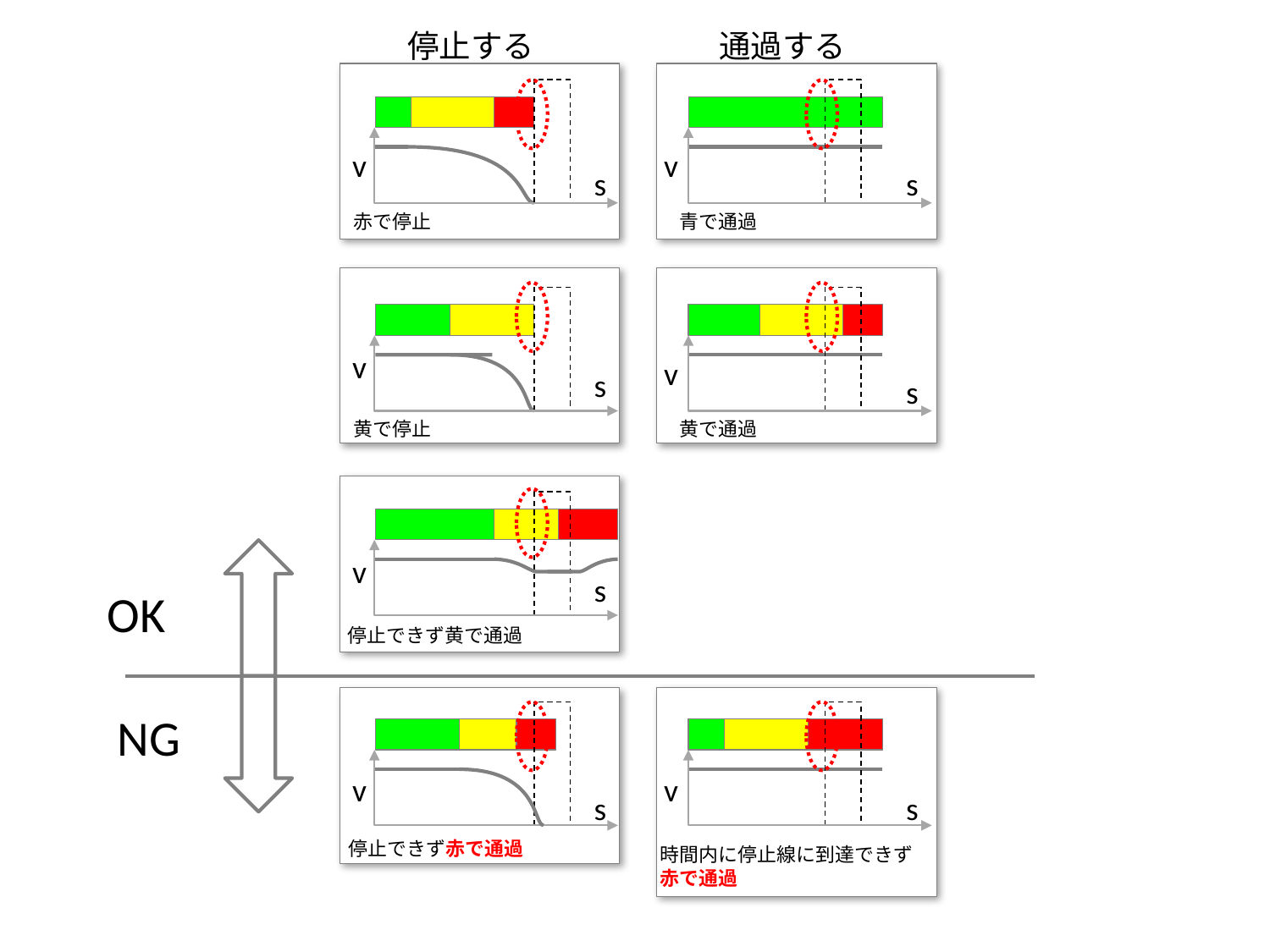

停止する
通過する

v

s
赤で停止

v
s
青で通過

v

s
黄で停止

v
s
黄で通過

v

s
停止できず黄で通過

OK

v

s
停止できず赤で通過

v
s
時間内に停止線に到達できず
赤で通過
NG